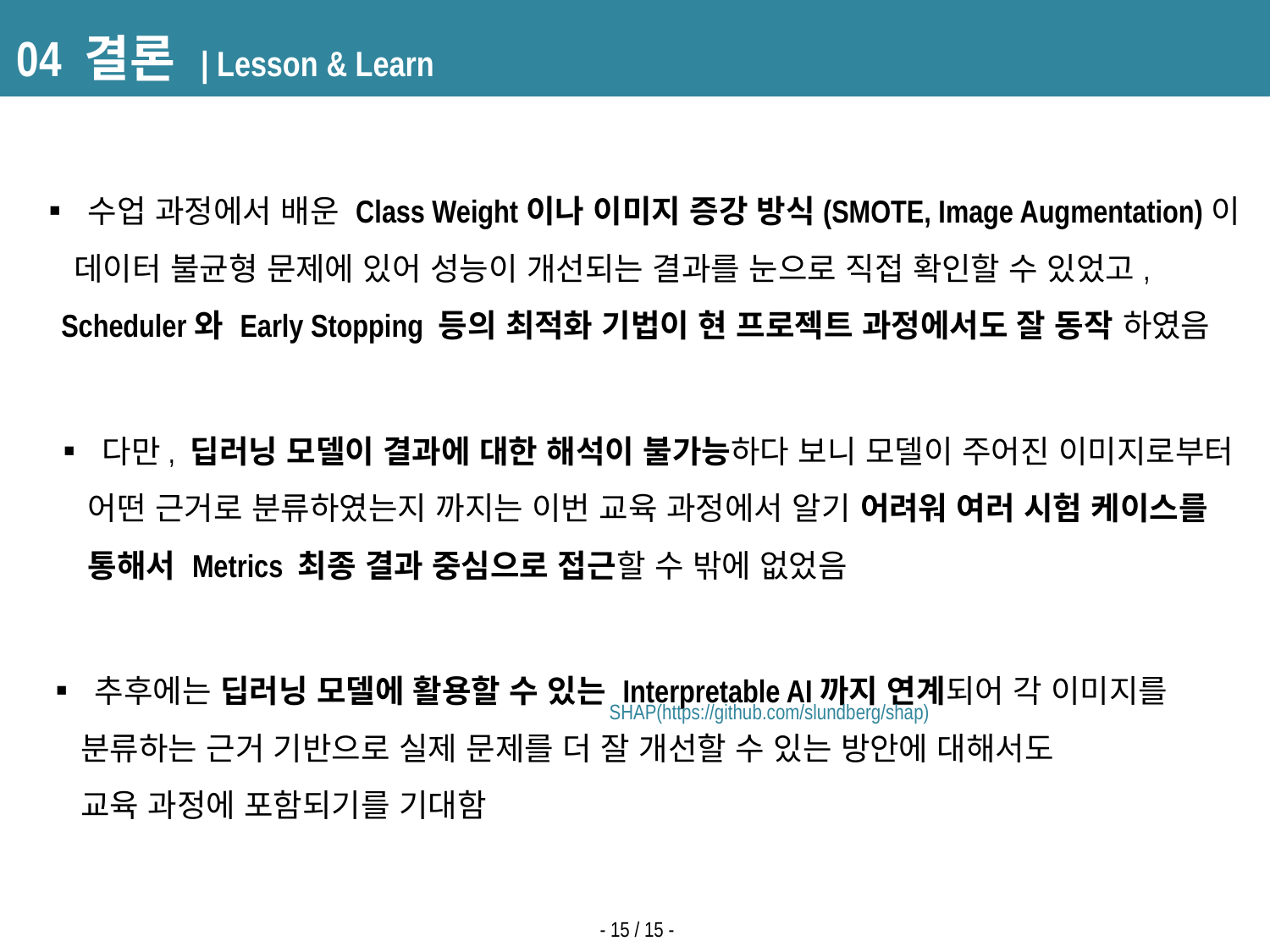

# 04 결론 | Lesson & Learn
▪ 수업 과정에서 배운 Class Weight이나 이미지 증강 방식(SMOTE, Image Augmentation)이
   데이터 불균형 문제에 있어 성능이 개선되는 결과를 눈으로 직접 확인할 수 있었고,
   Scheduler와 Early Stopping 등의 최적화 기법이 현 프로젝트 과정에서도 잘 동작 하였음
▪ 다만, 딥러닝 모델이 결과에 대한 해석이 불가능하다 보니 모델이 주어진 이미지로부터
   어떤 근거로 분류하였는지 까지는 이번 교육 과정에서 알기 어려워 여러 시험 케이스를
   통해서 Metrics 최종 결과 중심으로 접근할 수 밖에 없었음
▪ 추후에는 딥러닝 모델에 활용할 수 있는 Interpretable AI까지 연계되어 각 이미지를
   분류하는 근거 기반으로 실제 문제를 더 잘 개선할 수 있는 방안에 대해서도
   교육 과정에 포함되기를 기대함
SHAP(https://github.com/slundberg/shap)
- 15 / 15 -